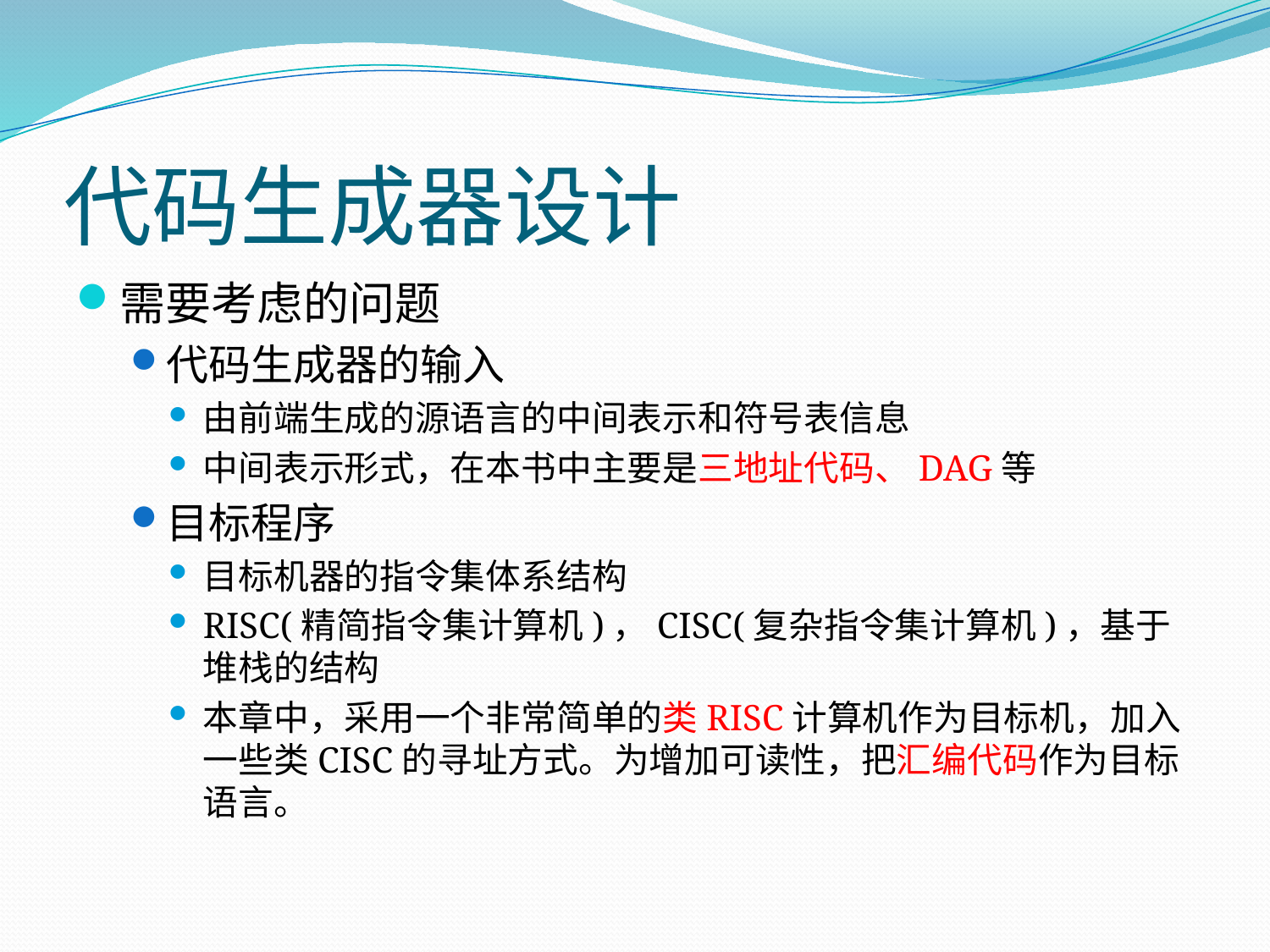

# 代码生成器设计
需要考虑的问题
代码生成器的输入
由前端生成的源语言的中间表示和符号表信息
中间表示形式，在本书中主要是三地址代码、DAG等
目标程序
目标机器的指令集体系结构
RISC(精简指令集计算机)，CISC(复杂指令集计算机)，基于堆栈的结构
本章中，采用一个非常简单的类RISC计算机作为目标机，加入一些类CISC的寻址方式。为增加可读性，把汇编代码作为目标语言。